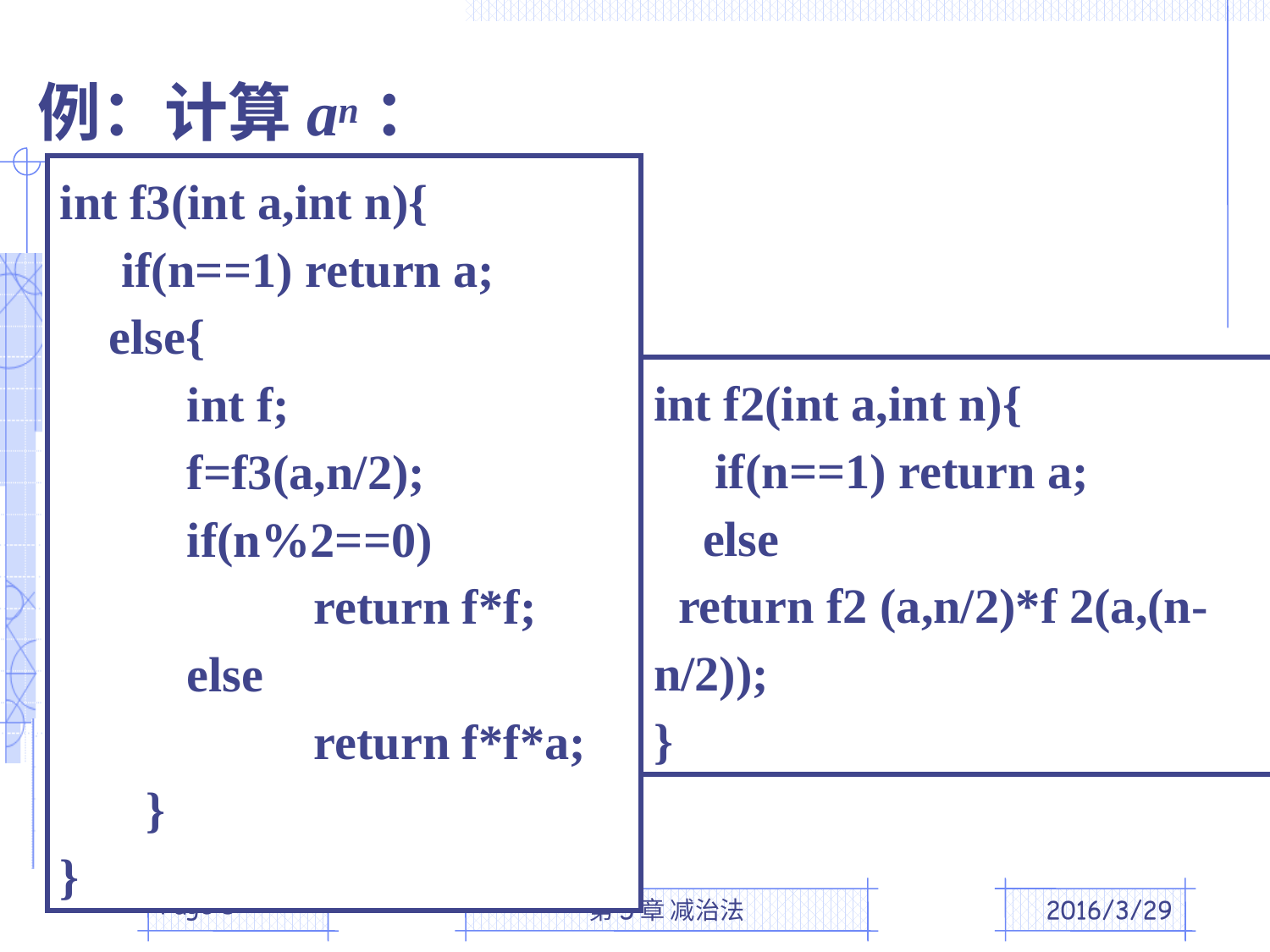

例：计算an：
int f3(int a,int n){
     if(n==1) return a;
    else{
	int f;
	f=f3(a,n/2);
	if(n%2==0)				return f*f;
	else
  		return f*f*a;
       }
}
int f2(int a,int n){
     if(n==1) return a;
    else
  return f2 (a,n/2)*f 2(a,(n-n/2));
}
Page 8
第5章 减治法
2016/3/29